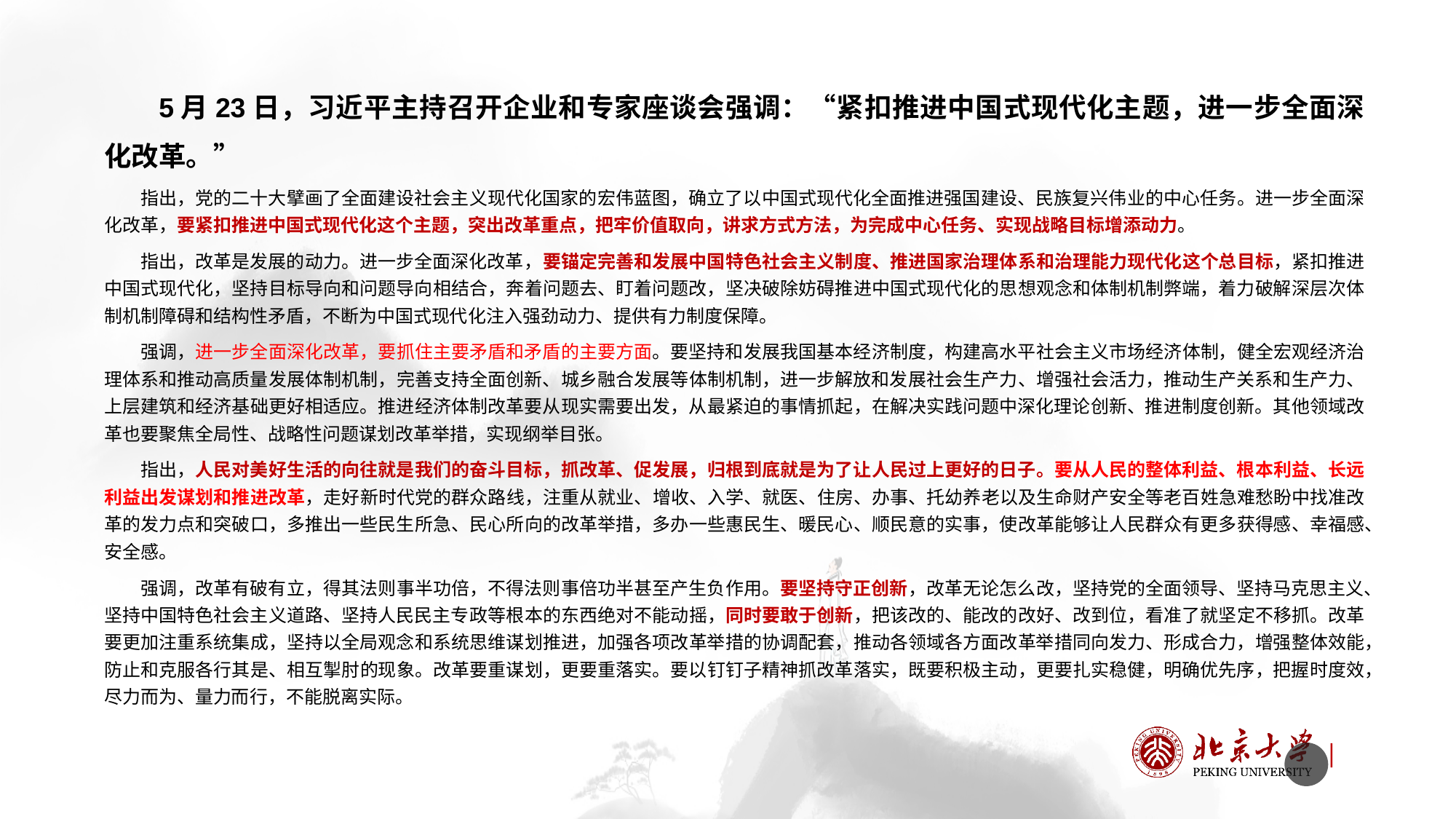

5月23日，习近平主持召开企业和专家座谈会强调：“紧扣推进中国式现代化主题，进一步全面深化改革。”
指出，党的二十大擘画了全面建设社会主义现代化国家的宏伟蓝图，确立了以中国式现代化全面推进强国建设、民族复兴伟业的中心任务。进一步全面深化改革，要紧扣推进中国式现代化这个主题，突出改革重点，把牢价值取向，讲求方式方法，为完成中心任务、实现战略目标增添动力。
指出，改革是发展的动力。进一步全面深化改革，要锚定完善和发展中国特色社会主义制度、推进国家治理体系和治理能力现代化这个总目标，紧扣推进中国式现代化，坚持目标导向和问题导向相结合，奔着问题去、盯着问题改，坚决破除妨碍推进中国式现代化的思想观念和体制机制弊端，着力破解深层次体制机制障碍和结构性矛盾，不断为中国式现代化注入强劲动力、提供有力制度保障。
强调，进一步全面深化改革，要抓住主要矛盾和矛盾的主要方面。要坚持和发展我国基本经济制度，构建高水平社会主义市场经济体制，健全宏观经济治理体系和推动高质量发展体制机制，完善支持全面创新、城乡融合发展等体制机制，进一步解放和发展社会生产力、增强社会活力，推动生产关系和生产力、上层建筑和经济基础更好相适应。推进经济体制改革要从现实需要出发，从最紧迫的事情抓起，在解决实践问题中深化理论创新、推进制度创新。其他领域改革也要聚焦全局性、战略性问题谋划改革举措，实现纲举目张。
指出，人民对美好生活的向往就是我们的奋斗目标，抓改革、促发展，归根到底就是为了让人民过上更好的日子。要从人民的整体利益、根本利益、长远利益出发谋划和推进改革，走好新时代党的群众路线，注重从就业、增收、入学、就医、住房、办事、托幼养老以及生命财产安全等老百姓急难愁盼中找准改革的发力点和突破口，多推出一些民生所急、民心所向的改革举措，多办一些惠民生、暖民心、顺民意的实事，使改革能够让人民群众有更多获得感、幸福感、安全感。
强调，改革有破有立，得其法则事半功倍，不得法则事倍功半甚至产生负作用。要坚持守正创新，改革无论怎么改，坚持党的全面领导、坚持马克思主义、坚持中国特色社会主义道路、坚持人民民主专政等根本的东西绝对不能动摇，同时要敢于创新，把该改的、能改的改好、改到位，看准了就坚定不移抓。改革要更加注重系统集成，坚持以全局观念和系统思维谋划推进，加强各项改革举措的协调配套，推动各领域各方面改革举措同向发力、形成合力，增强整体效能，防止和克服各行其是、相互掣肘的现象。改革要重谋划，更要重落实。要以钉钉子精神抓改革落实，既要积极主动，更要扎实稳健，明确优先序，把握时度效，尽力而为、量力而行，不能脱离实际。
28